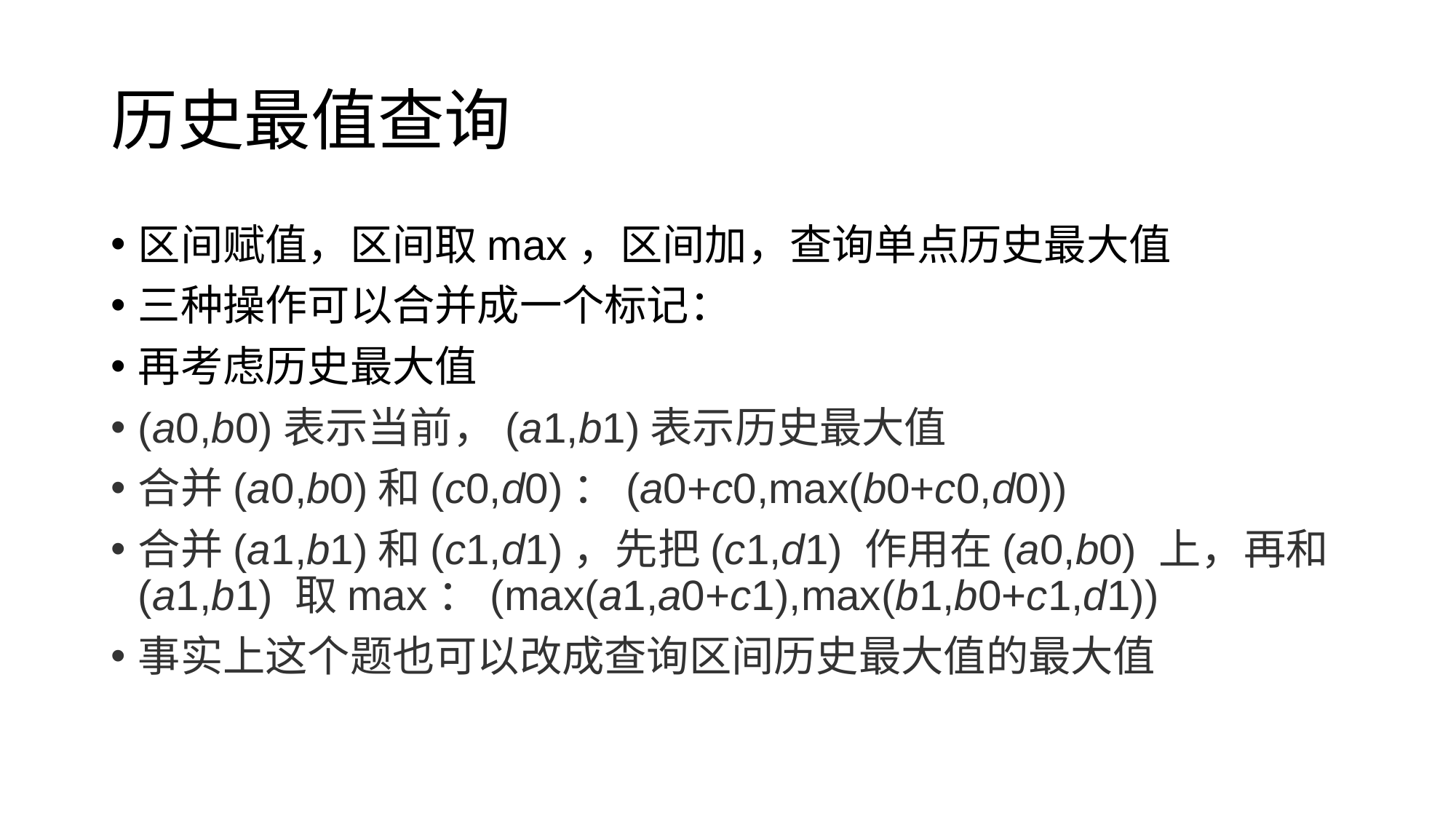

# 历史最值查询
区间赋值，区间取max，区间加，查询单点历史最大值
三种操作可以合并成一个标记：
再考虑历史最大值
(a0​,b0​)表示当前，(a1​,b1​)表示历史最大值
合并(a0​,b0​)和(c0​,d0​)：(a0​+c0​,max(b0​+c0​,d0​))
合并(a1​,b1​)和(c1​,d1​)，先把(c1​,d1​) 作用在(a0​,b0​) 上，再和(a1​,b1​) 取max：(max(a1​,a0​+c1​),max(b1​,b0​+c1​,d1​))
事实上这个题也可以改成查询区间历史最大值的最大值